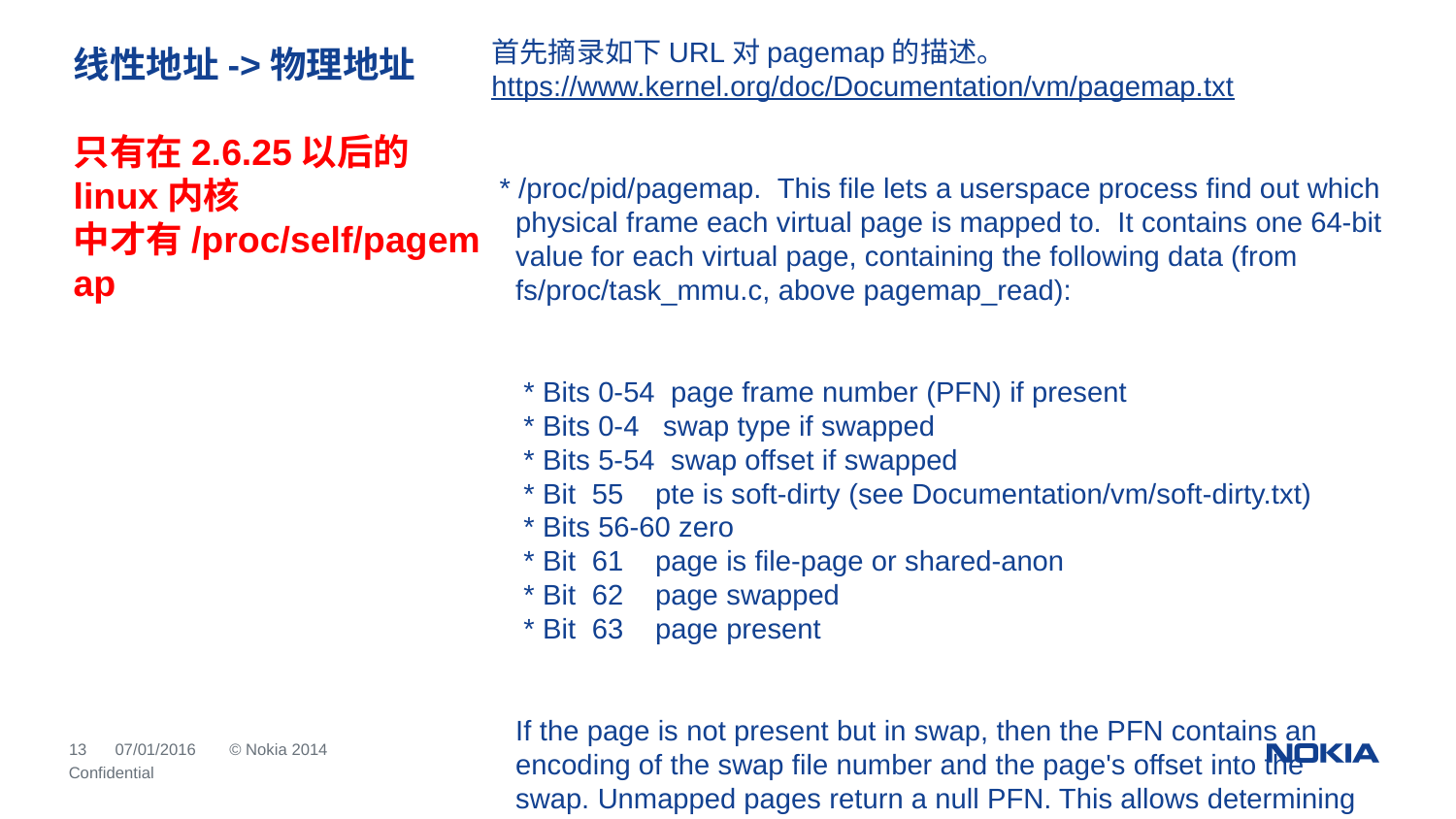

线性地址->物理地址

只有在2.6.25以后的linux内核 中才有/proc/self/pagemap
首先摘录如下URL对pagemap的描述。
https://www.kernel.org/doc/Documentation/vm/pagemap.txt

 * /proc/pid/pagemap.  This file lets a userspace process find out which
   physical frame each virtual page is mapped to.  It contains one 64-bit
   value for each virtual page, containing the following data (from
   fs/proc/task_mmu.c, above pagemap_read):
    * Bits 0-54  page frame number (PFN) if present
    * Bits 0-4   swap type if swapped
    * Bits 5-54  swap offset if swapped
    * Bit  55    pte is soft-dirty (see Documentation/vm/soft-dirty.txt)
    * Bits 56-60 zero
    * Bit  61    page is file-page or shared-anon
    * Bit  62    page swapped
    * Bit  63    page present
   If the page is not present but in swap, then the PFN contains an
   encoding of the swap file number and the page's offset into the
   swap. Unmapped pages return a null PFN. This allows determining
   precisely which pages are mapped (or in swap) and comparing mapped
   pages between processes.